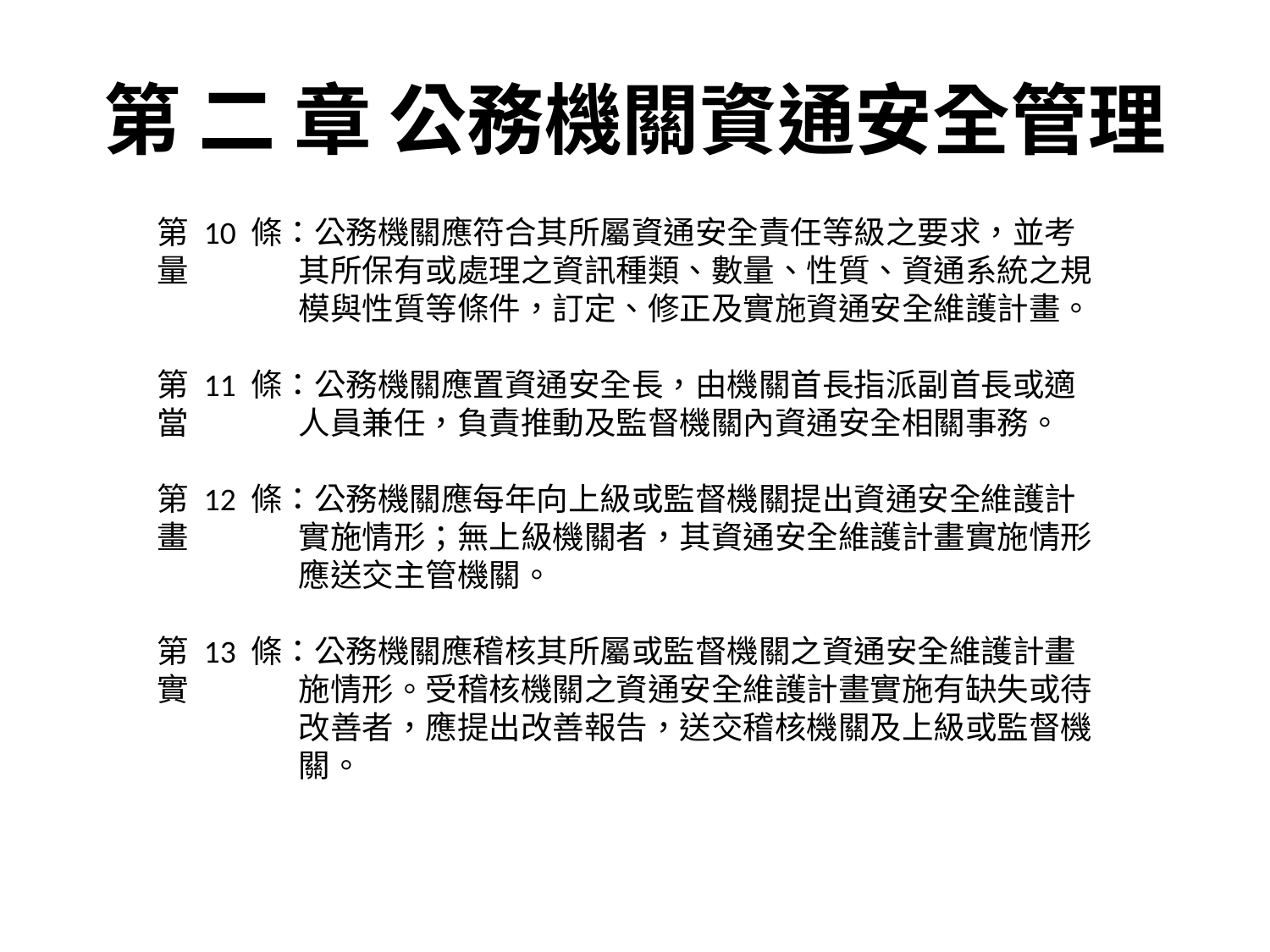

# 第 二 章 公務機關資通安全管理
第 10 條：公務機關應符合其所屬資通安全責任等級之要求，並考量	  其所保有或處理之資訊種類、數量、性質、資通系統之規	  模與性質等條件，訂定、修正及實施資通安全維護計畫。

第 11 條：公務機關應置資通安全長，由機關首長指派副首長或適當	  人員兼任，負責推動及監督機關內資通安全相關事務。

第 12 條：公務機關應每年向上級或監督機關提出資通安全維護計畫	  實施情形；無上級機關者，其資通安全維護計畫實施情形	  應送交主管機關。

第 13 條：公務機關應稽核其所屬或監督機關之資通安全維護計畫實	  施情形。受稽核機關之資通安全維護計畫實施有缺失或待	  改善者，應提出改善報告，送交稽核機關及上級或監督機	  關。